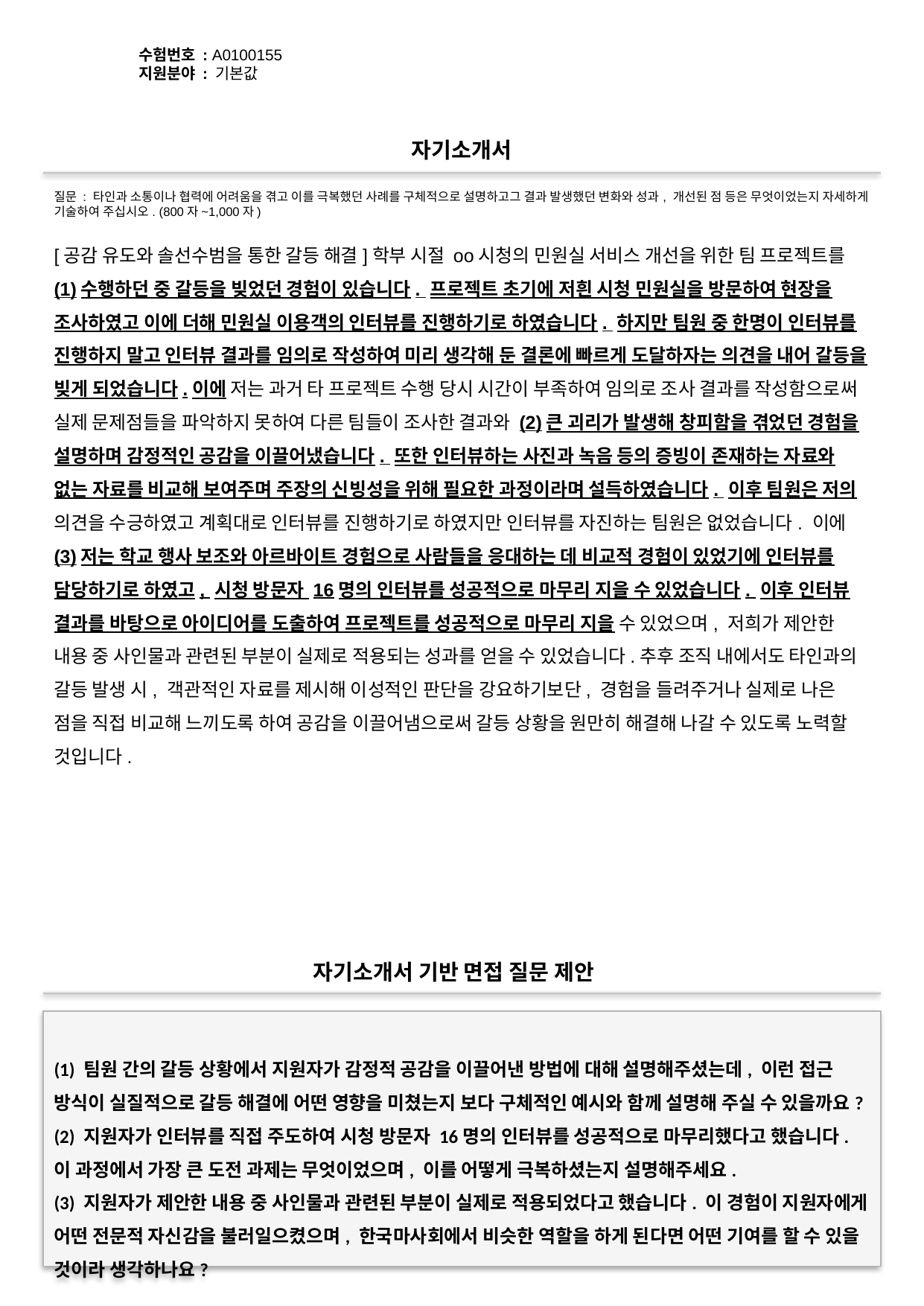

수험번호 : A0100155
지원분야 : 기본값
#

자기소개서

질문 : 타인과 소통이나 협력에 어려움을 겪고 이를 극복했던 사례를 구체적으로 설명하고그 결과 발생했던 변화와 성과, 개선된 점 등은 무엇이었는지 자세하게 기술하여 주십시오. (800자~1,000자)

[공감 유도와 솔선수범을 통한 갈등 해결]학부 시절 oo시청의 민원실 서비스 개선을 위한 팀 프로젝트를 (1)수행하던 중 갈등을 빚었던 경험이 있습니다. 프로젝트 초기에 저흰 시청 민원실을 방문하여 현장을 조사하였고 이에 더해 민원실 이용객의 인터뷰를 진행하기로 하였습니다. 하지만 팀원 중 한명이 인터뷰를 진행하지 말고 인터뷰 결과를 임의로 작성하여 미리 생각해 둔 결론에 빠르게 도달하자는 의견을 내어 갈등을 빚게 되었습니다.이에 저는 과거 타 프로젝트 수행 당시 시간이 부족하여 임의로 조사 결과를 작성함으로써 실제 문제점들을 파악하지 못하여 다른 팀들이 조사한 결과와 (2)큰 괴리가 발생해 창피함을 겪었던 경험을 설명하며 감정적인 공감을 이끌어냈습니다. 또한 인터뷰하는 사진과 녹음 등의 증빙이 존재하는 자료와 없는 자료를 비교해 보여주며 주장의 신빙성을 위해 필요한 과정이라며 설득하였습니다. 이후 팀원은 저의 의견을 수긍하였고 계획대로 인터뷰를 진행하기로 하였지만 인터뷰를 자진하는 팀원은 없었습니다. 이에 (3)저는 학교 행사 보조와 아르바이트 경험으로 사람들을 응대하는 데 비교적 경험이 있었기에 인터뷰를 담당하기로 하였고, 시청 방문자 16명의 인터뷰를 성공적으로 마무리 지을 수 있었습니다. 이후 인터뷰 결과를 바탕으로 아이디어를 도출하여 프로젝트를 성공적으로 마무리 지을 수 있었으며, 저희가 제안한 내용 중 사인물과 관련된 부분이 실제로 적용되는 성과를 얻을 수 있었습니다.추후 조직 내에서도 타인과의 갈등 발생 시, 객관적인 자료를 제시해 이성적인 판단을 강요하기보단, 경험을 들려주거나 실제로 나은 점을 직접 비교해 느끼도록 하여 공감을 이끌어냄으로써 갈등 상황을 원만히 해결해 나갈 수 있도록 노력할 것입니다.

자기소개서 기반 면접 질문 제안

(1) 팀원 간의 갈등 상황에서 지원자가 감정적 공감을 이끌어낸 방법에 대해 설명해주셨는데, 이런 접근 방식이 실질적으로 갈등 해결에 어떤 영향을 미쳤는지 보다 구체적인 예시와 함께 설명해 주실 수 있을까요?
(2) 지원자가 인터뷰를 직접 주도하여 시청 방문자 16명의 인터뷰를 성공적으로 마무리했다고 했습니다. 이 과정에서 가장 큰 도전 과제는 무엇이었으며, 이를 어떻게 극복하셨는지 설명해주세요.
(3) 지원자가 제안한 내용 중 사인물과 관련된 부분이 실제로 적용되었다고 했습니다. 이 경험이 지원자에게 어떤 전문적 자신감을 불러일으켰으며, 한국마사회에서 비슷한 역할을 하게 된다면 어떤 기여를 할 수 있을 것이라 생각하나요?